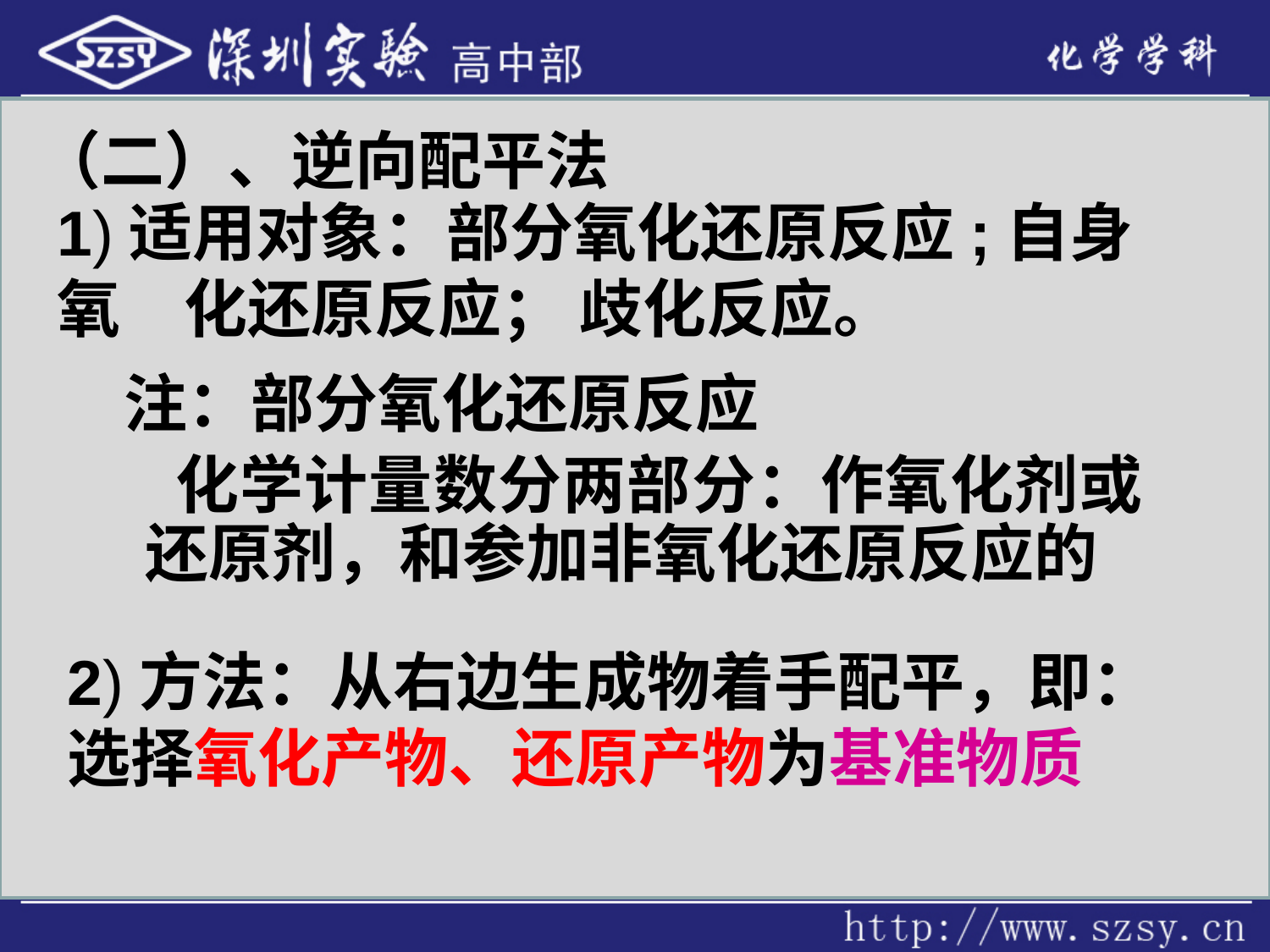

（二）、逆向配平法
1)适用对象：部分氧化还原反应;自身氧	化还原反应； 歧化反应。
 注：部分氧化还原反应
    化学计量数分两部分：作氧化剂或还原剂，和参加非氧化还原反应的
2)方法：从右边生成物着手配平，即：选择氧化产物、还原产物为基准物质